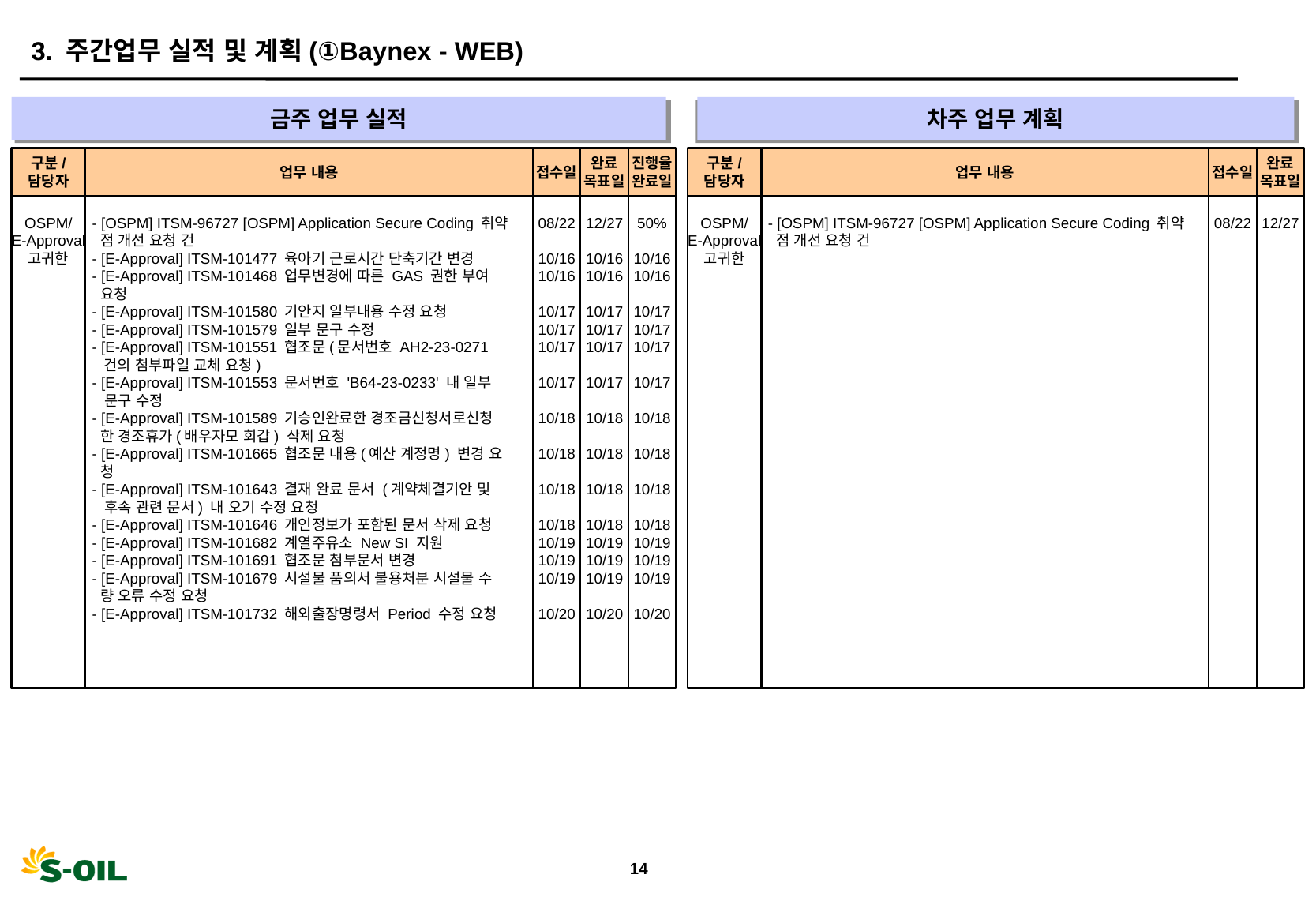

3. 주간업무 실적 및 계획(①Baynex - WEB)
금주 업무 실적
차주 업무 계획
" "
" "
구분/
담당자
업무 내용
접수일
완료
목표일
진행율
완료일
구분/
담당자
업무 내용
접수일
완료
목표일
OSPM/
E-Approval
고귀한

- [OSPM] ITSM-96727 [OSPM] Application Secure Coding 취약
  점 개선 요청 건
- [E-Approval] ITSM-101477 육아기 근로시간 단축기간 변경
- [E-Approval] ITSM-101468 업무변경에 따른 GAS 권한 부여
  요청
- [E-Approval] ITSM-101580 기안지 일부내용 수정 요청
- [E-Approval] ITSM-101579 일부 문구 수정
- [E-Approval] ITSM-101551 협조문(문서번호 AH2-23-0271
  건의 첨부파일 교체 요청)
- [E-Approval] ITSM-101553 문서번호 'B64-23-0233' 내 일부
   문구 수정
- [E-Approval] ITSM-101589 기승인완료한 경조금신청서로신청
  한 경조휴가(배우자모 회갑) 삭제 요청
- [E-Approval] ITSM-101665 협조문 내용(예산 계정명) 변경 요
  청
- [E-Approval] ITSM-101643 결재 완료 문서 (계약체결기안 및
   후속 관련 문서) 내 오기 수정 요청
- [E-Approval] ITSM-101646 개인정보가 포함된 문서 삭제 요청
- [E-Approval] ITSM-101682 계열주유소 New SI 지원
- [E-Approval] ITSM-101691 협조문 첨부문서 변경
- [E-Approval] ITSM-101679 시설물 품의서 불용처분 시설물 수
  량 오류 수정 요청
- [E-Approval] ITSM-101732 해외출장명령서 Period 수정 요청
08/22
10/16
10/16
10/17
10/17
10/17
10/17
10/18
10/18
10/18
10/18
10/19
10/19
10/19
10/20
12/27
10/16
10/16
10/17
10/17
10/17
10/17
10/18
10/18
10/18
10/18
10/19
10/19
10/19
10/20
50%
10/16
10/16
10/17
10/17
10/17
10/17
10/18
10/18
10/18
10/18
10/19
10/19
10/19
10/20
OSPM/
E-Approval
고귀한

- [OSPM] ITSM-96727 [OSPM] Application Secure Coding 취약
  점 개선 요청 건
08/22
12/27